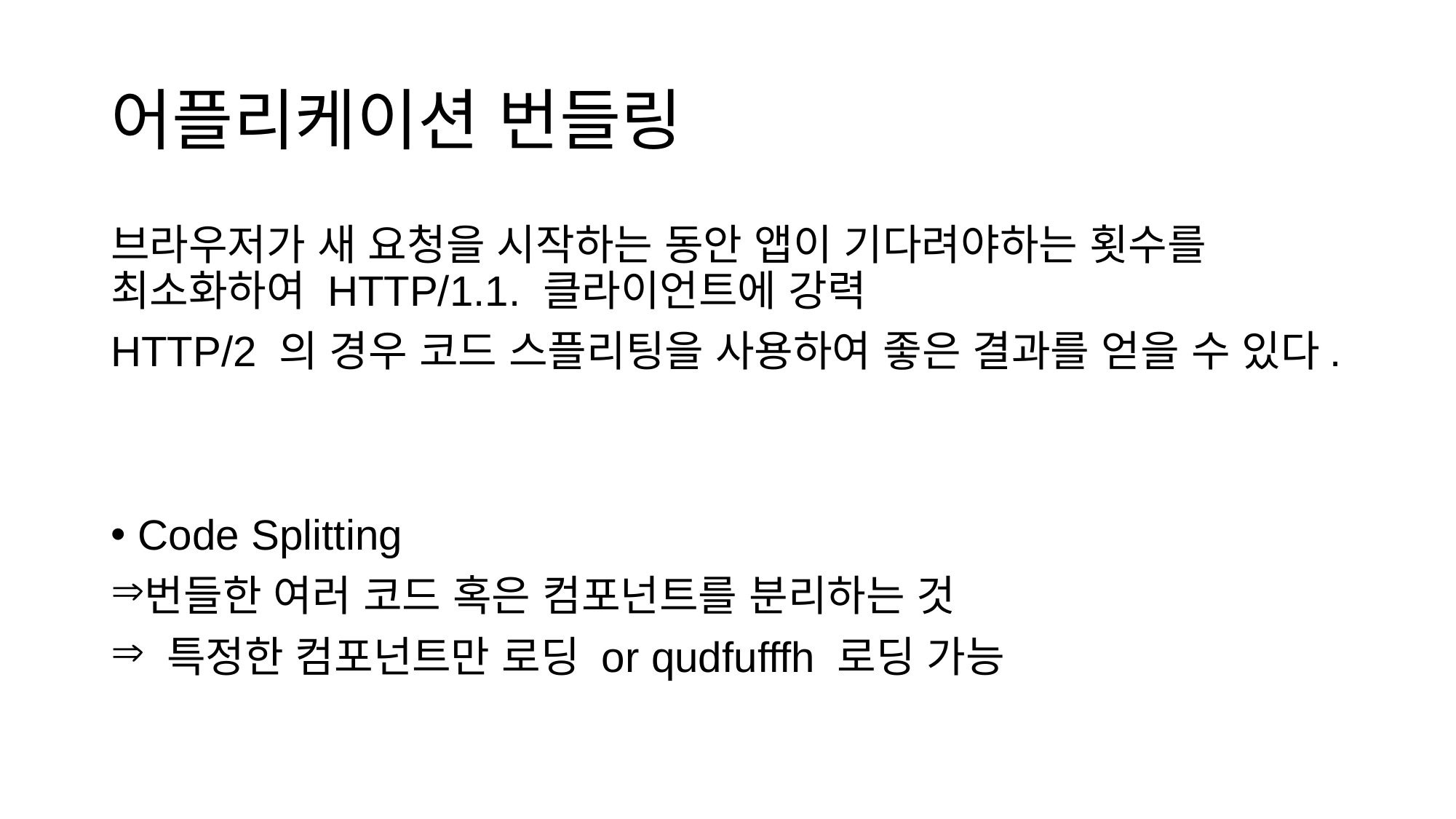

# 어플리케이션 번들링
브라우저가 새 요청을 시작하는 동안 앱이 기다려야하는 횟수를 최소화하여 HTTP/1.1. 클라이언트에 강력
HTTP/2 의 경우 코드 스플리팅을 사용하여 좋은 결과를 얻을 수 있다.

Code Splitting
번들한 여러 코드 혹은 컴포넌트를 분리하는 것
 특정한 컴포넌트만 로딩 or qudfufffh 로딩 가능